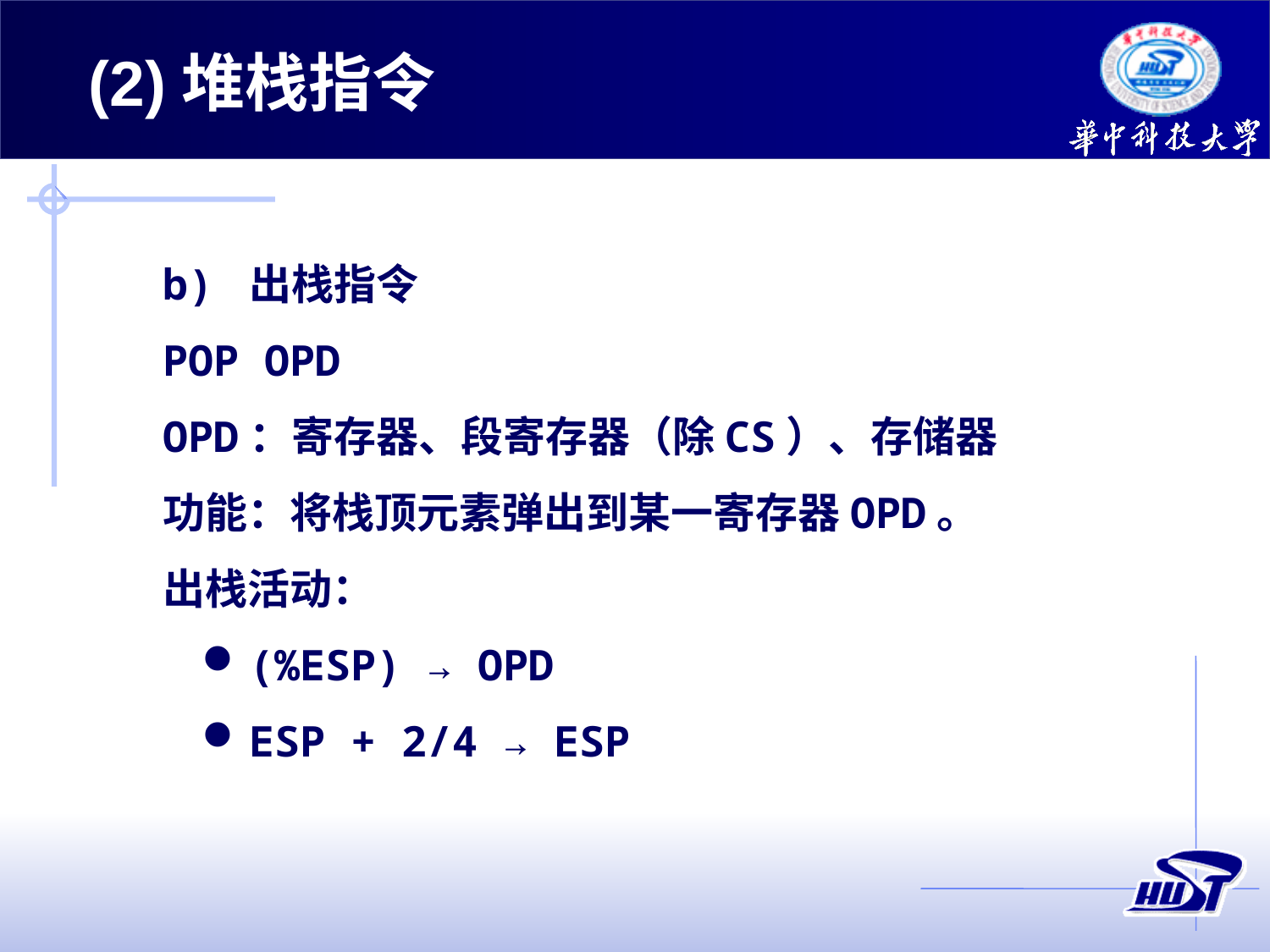

(2)堆栈指令
b) 出栈指令
POP OPD
OPD：寄存器、段寄存器（除CS）、存储器
功能：将栈顶元素弹出到某一寄存器OPD。
出栈活动：
(%ESP) → OPD
ESP + 2/4 → ESP